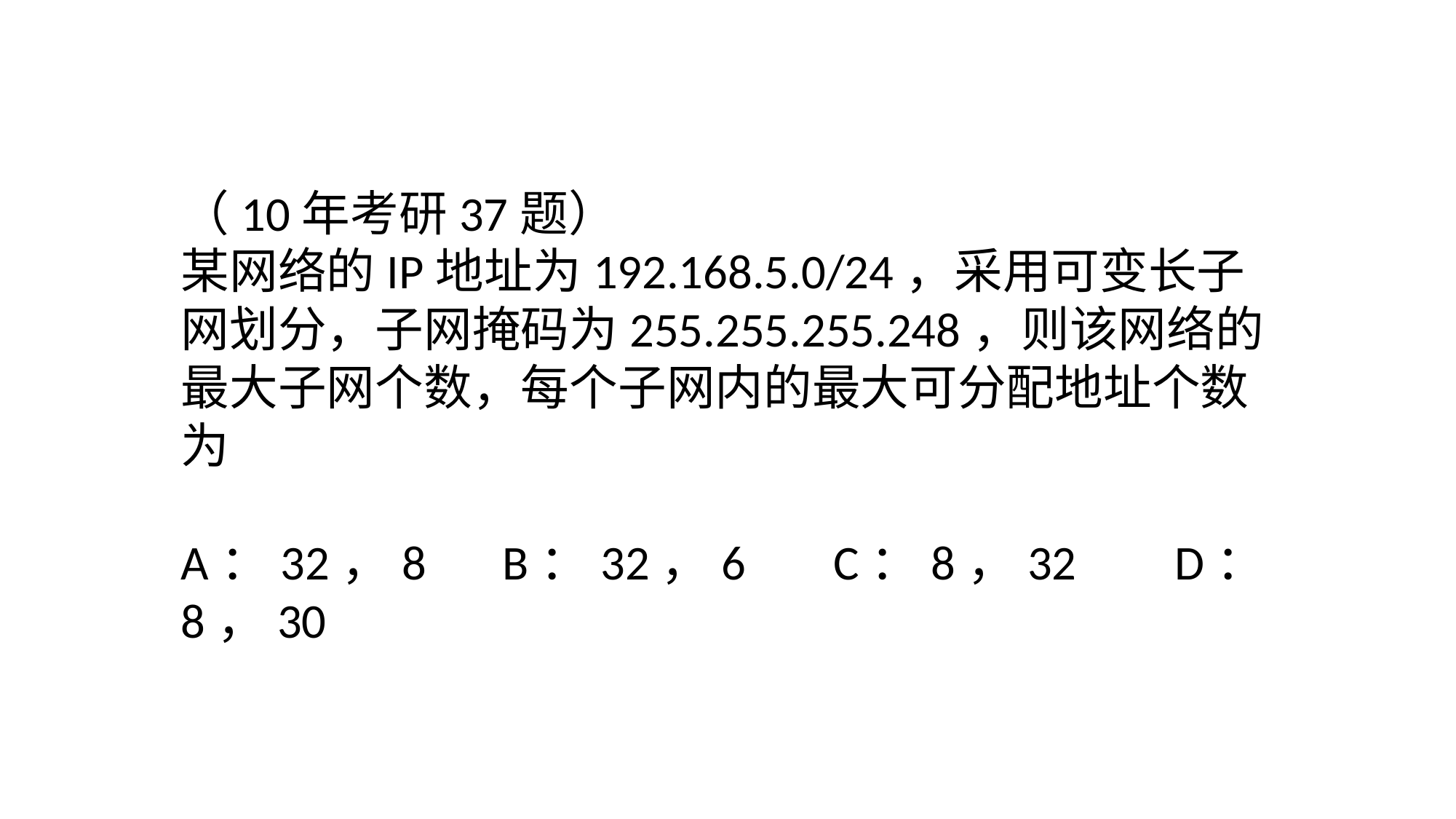

（10年考研37题）
某网络的IP地址为192.168.5.0/24，采用可变长子网划分，子网掩码为255.255.255.248，则该网络的最大子网个数，每个子网内的最大可分配地址个数为

A：32，8       B：32，6        C：8，32         D：8，30